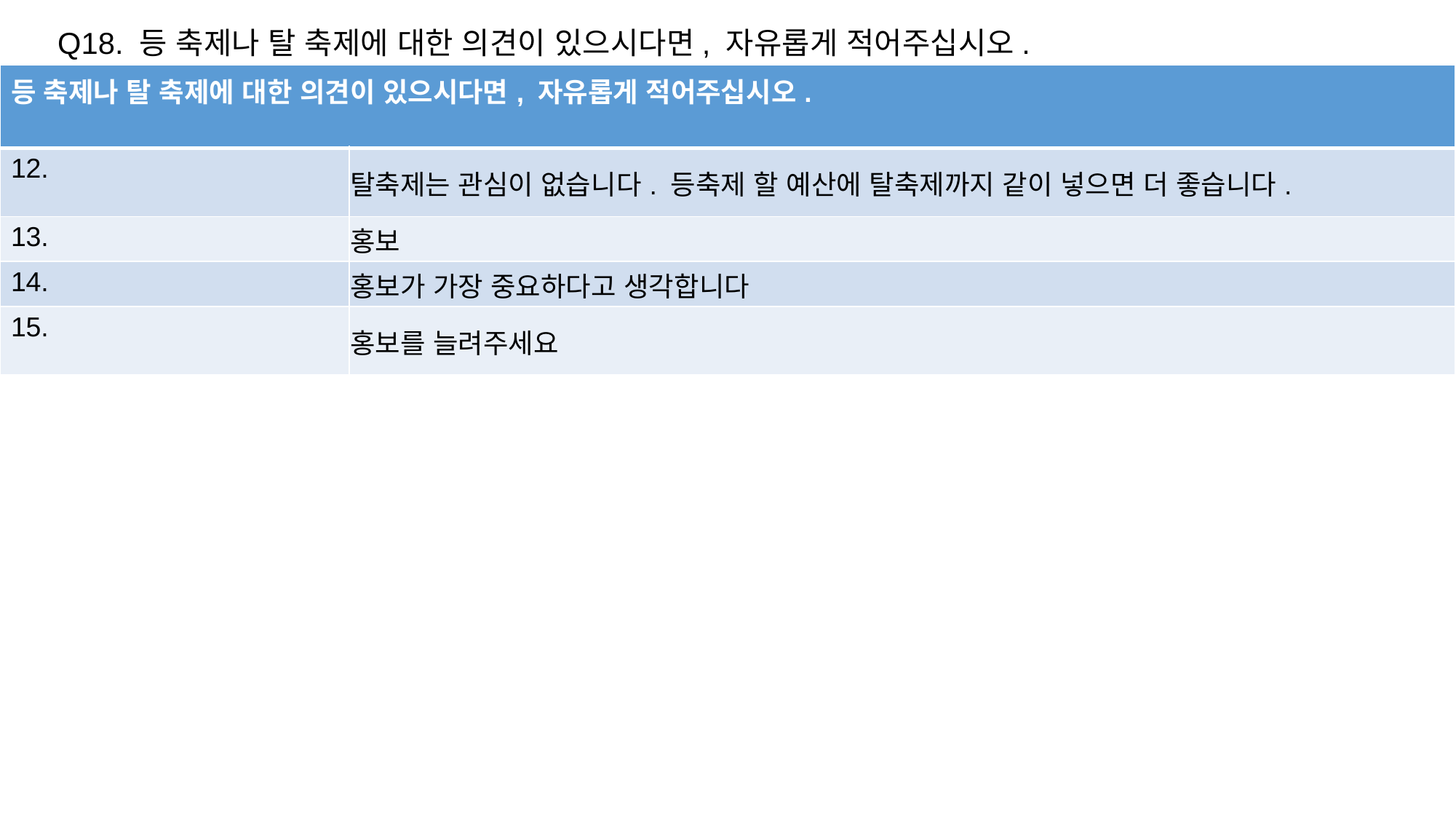

Q18. 등 축제나 탈 축제에 대한 의견이 있으시다면, 자유롭게 적어주십시오.
| 등 축제나 탈 축제에 대한 의견이 있으시다면, 자유롭게 적어주십시오. |  |
| --- | --- |
| 12. | 탈축제는 관심이 없습니다. 등축제 할 예산에 탈축제까지 같이 넣으면 더 좋습니다. |
| 13. | 홍보 |
| 14. | 홍보가 가장 중요하다고 생각합니다 |
| 15. | 홍보를 늘려주세요 |